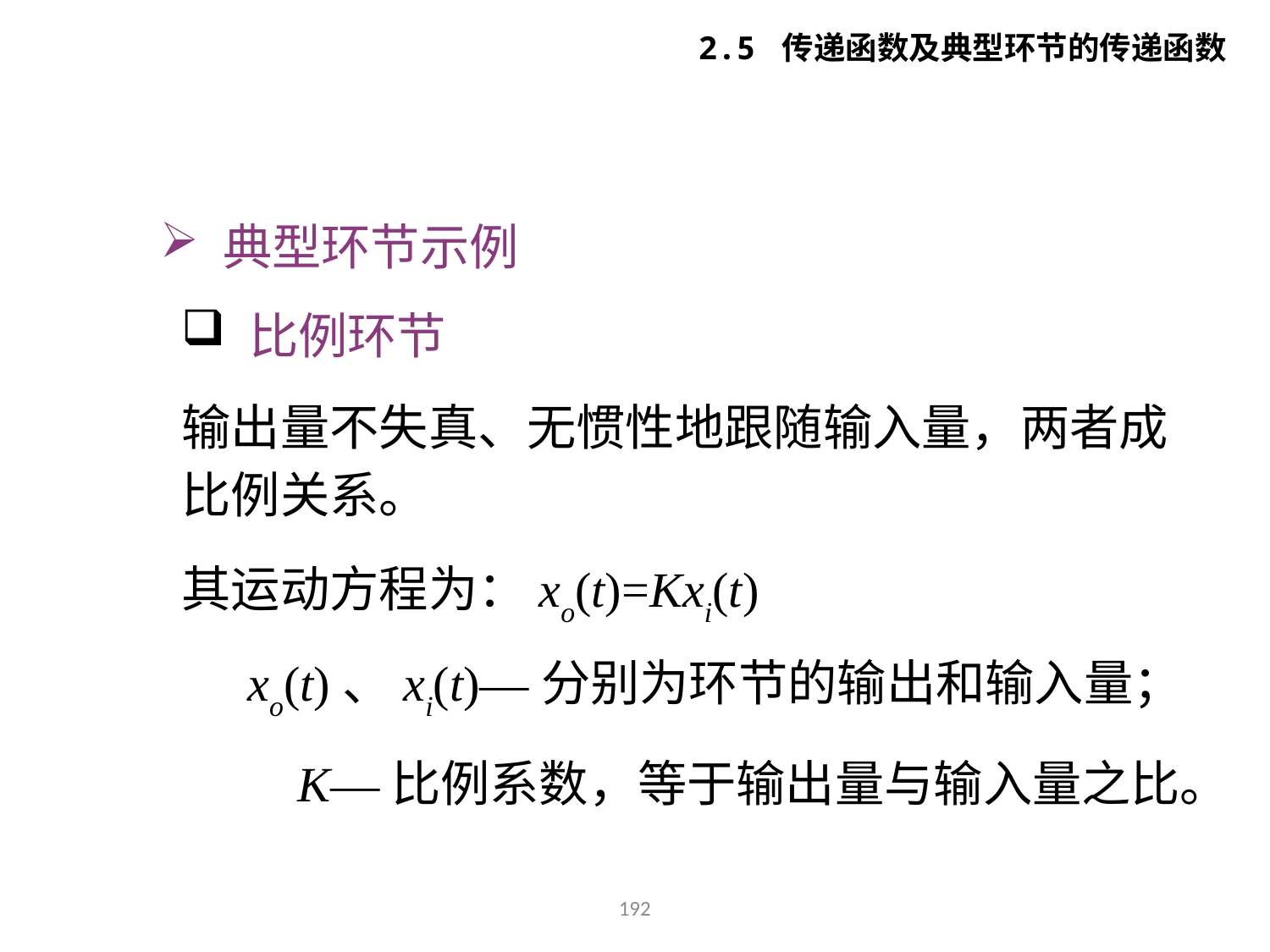

2.5 传递函数及典型环节的传递函数
 典型环节示例
 比例环节
输出量不失真、无惯性地跟随输入量，两者成比例关系。
其运动方程为：xo(t)=Kxi(t)
xo(t)、xi(t)—分别为环节的输出和输入量；
K—比例系数，等于输出量与输入量之比。
192